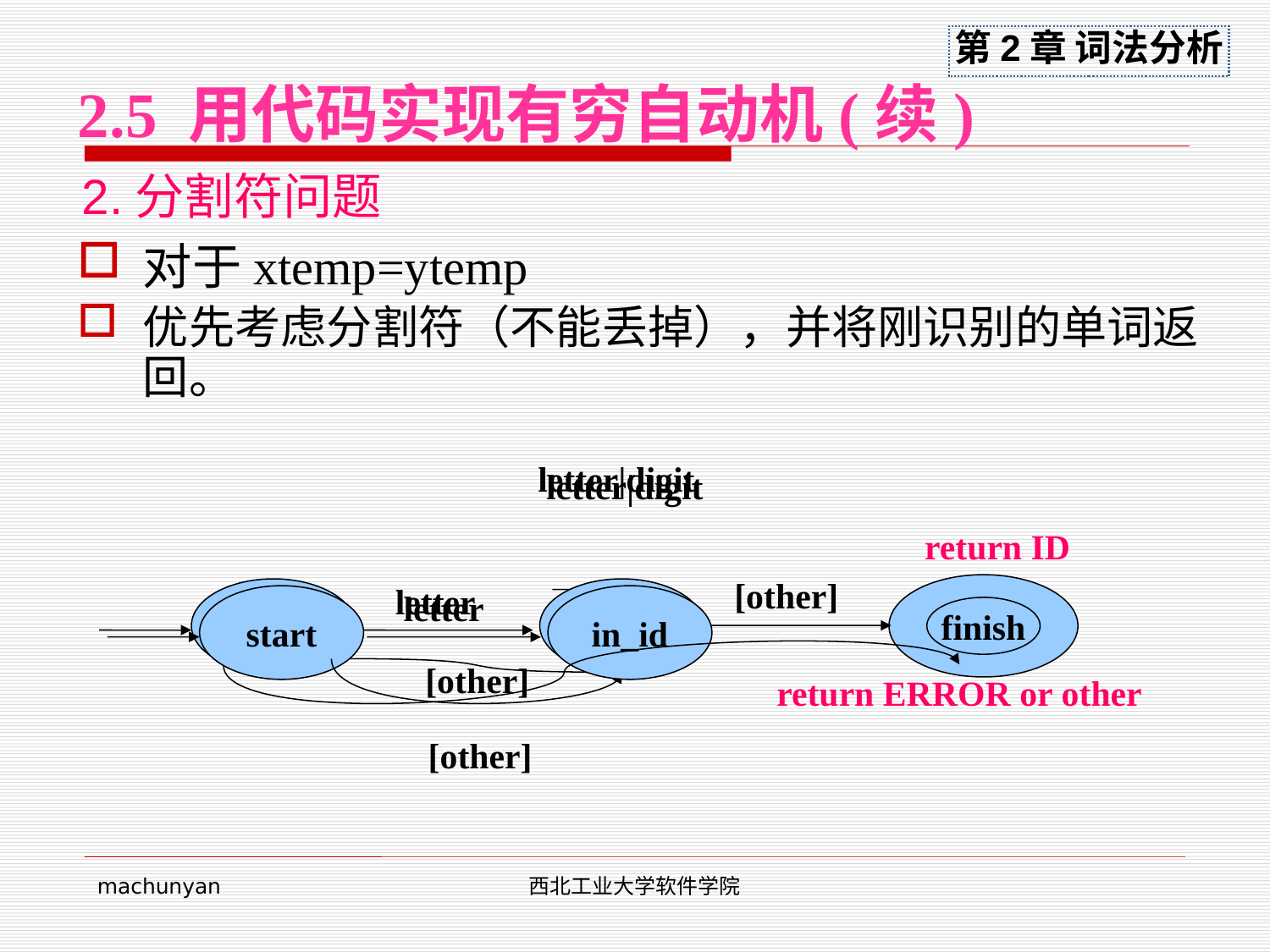

# 2.5 用代码实现有穷自动机(续)
2.分割符问题
对于xtemp=ytemp
优先考虑分割符（不能丢掉），并将刚识别的单词返回。
letter|digit
start
in_id
letter
finish

[other]

letter|digit
start
in_id
letter

return ID

[other]
finish

return ERROR or other
[other]
machunyan

西北工业大学软件学院
116